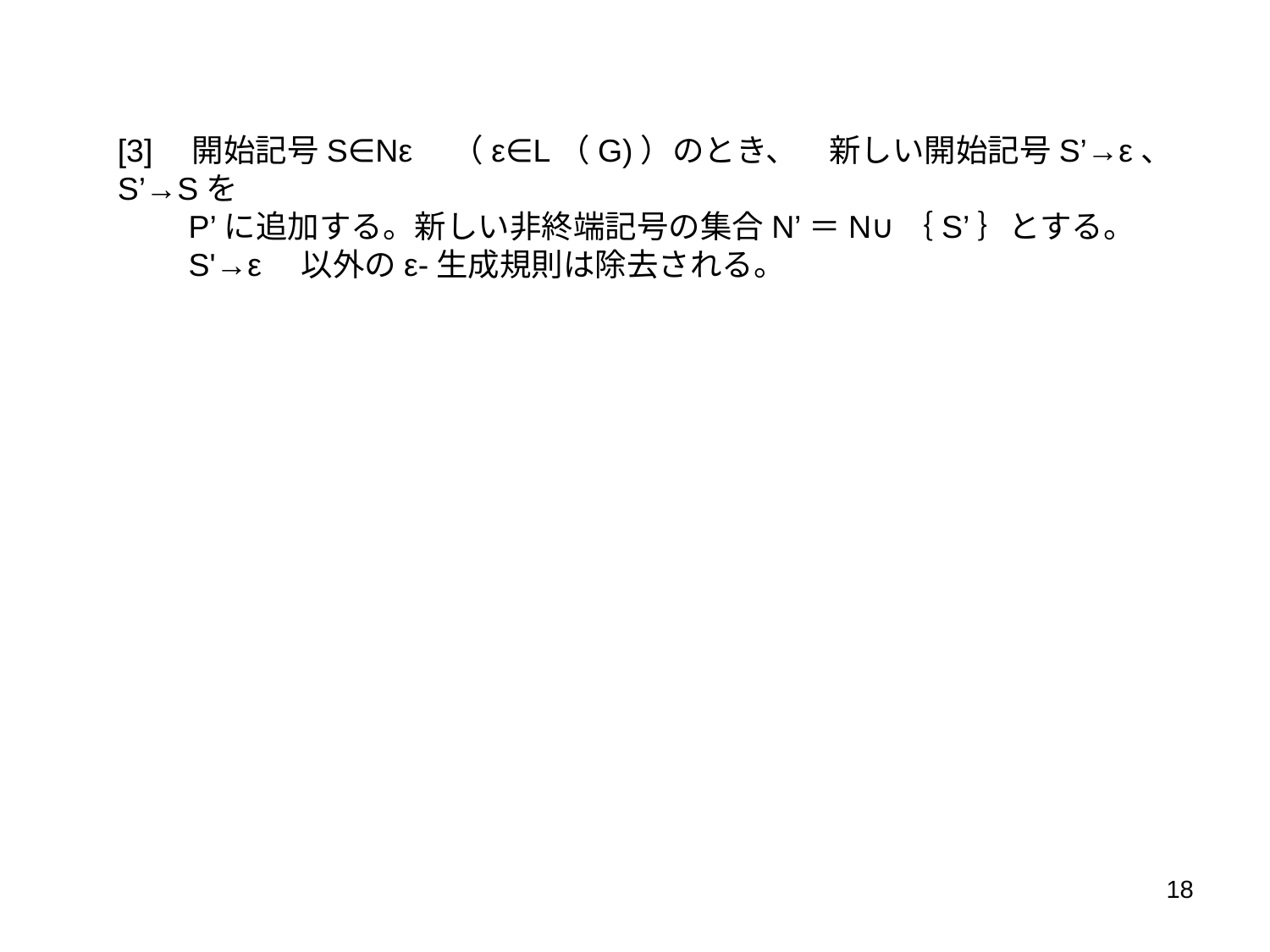

[3]　開始記号S∈Nε　（ε∈L（G)）のとき、　新しい開始記号S’→ε、S’→Sを
　　P’に追加する。新しい非終端記号の集合N’＝N∪｛S’｝とする。
　　S'→ε　以外のε-生成規則は除去される。
18